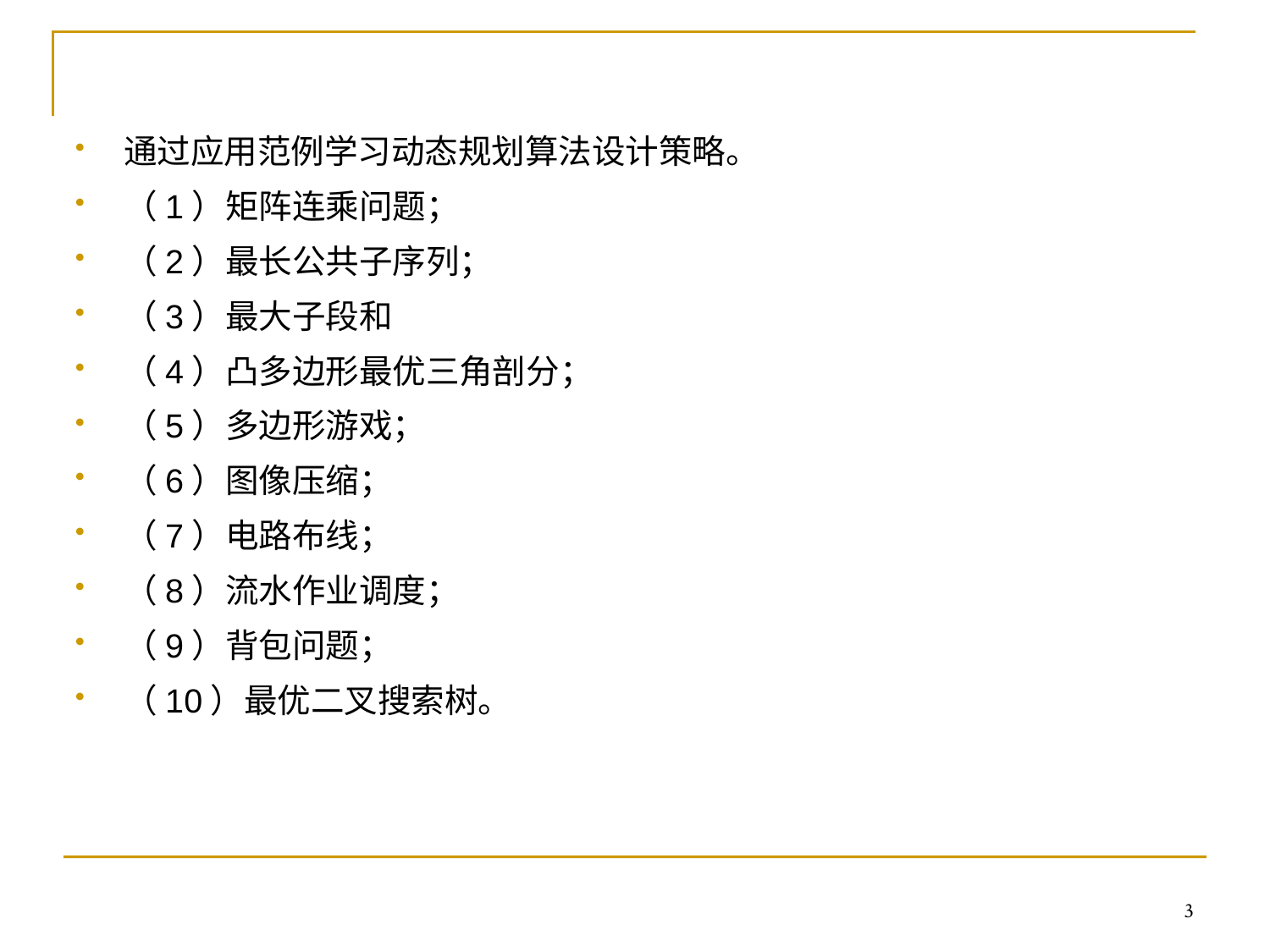

通过应用范例学习动态规划算法设计策略。
（1）矩阵连乘问题；
（2）最长公共子序列；
（3）最大子段和
（4）凸多边形最优三角剖分；
（5）多边形游戏；
（6）图像压缩；
（7）电路布线；
（8）流水作业调度；
（9）背包问题；
（10）最优二叉搜索树。

3